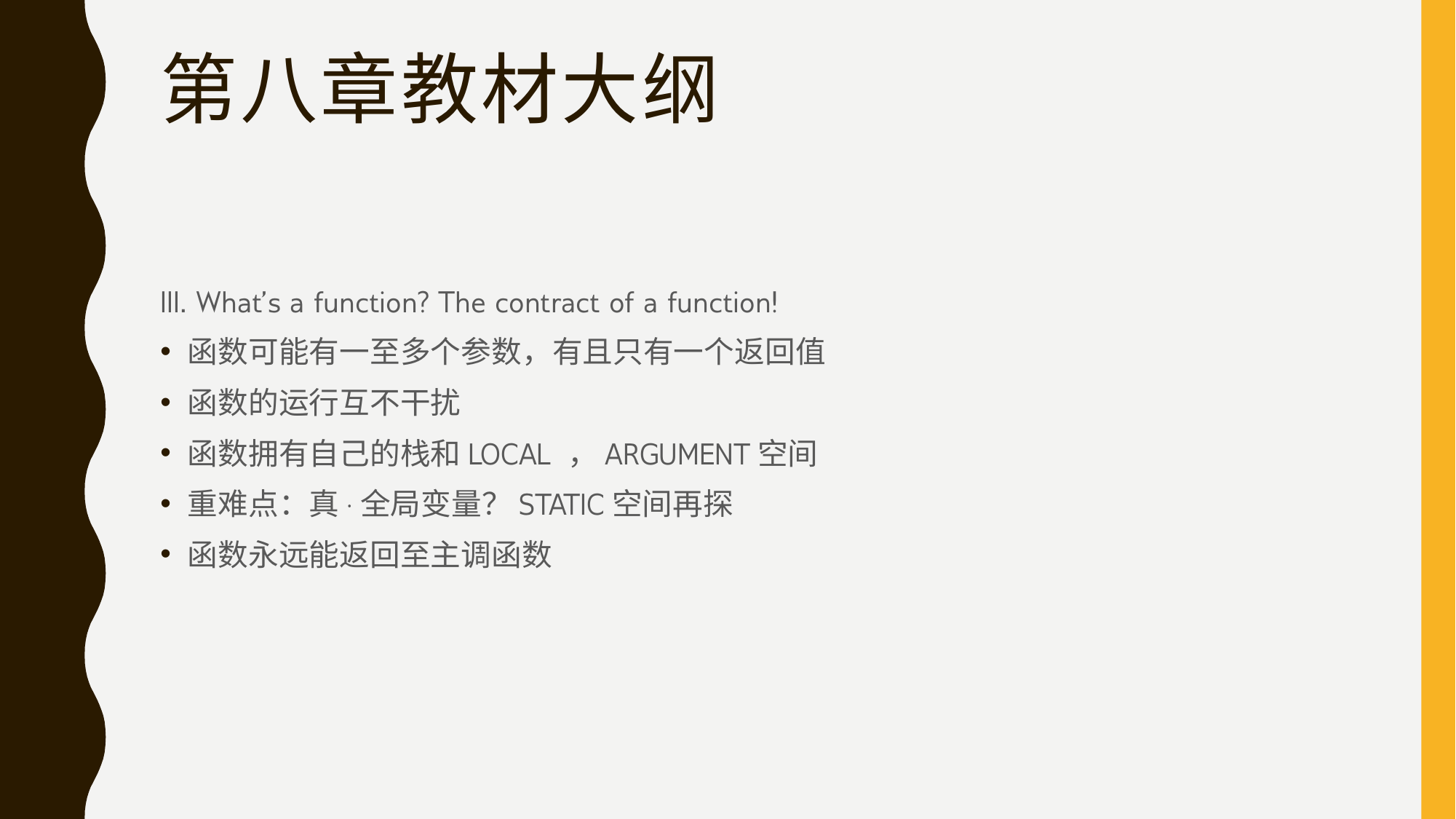

# 第八章教材大纲
III. What’s a function? The contract of a function!
函数可能有一至多个参数，有且只有一个返回值
函数的运行互不干扰
函数拥有自己的栈和LOCAL ，ARGUMENT空间
重难点：真·全局变量？STATIC空间再探
函数永远能返回至主调函数